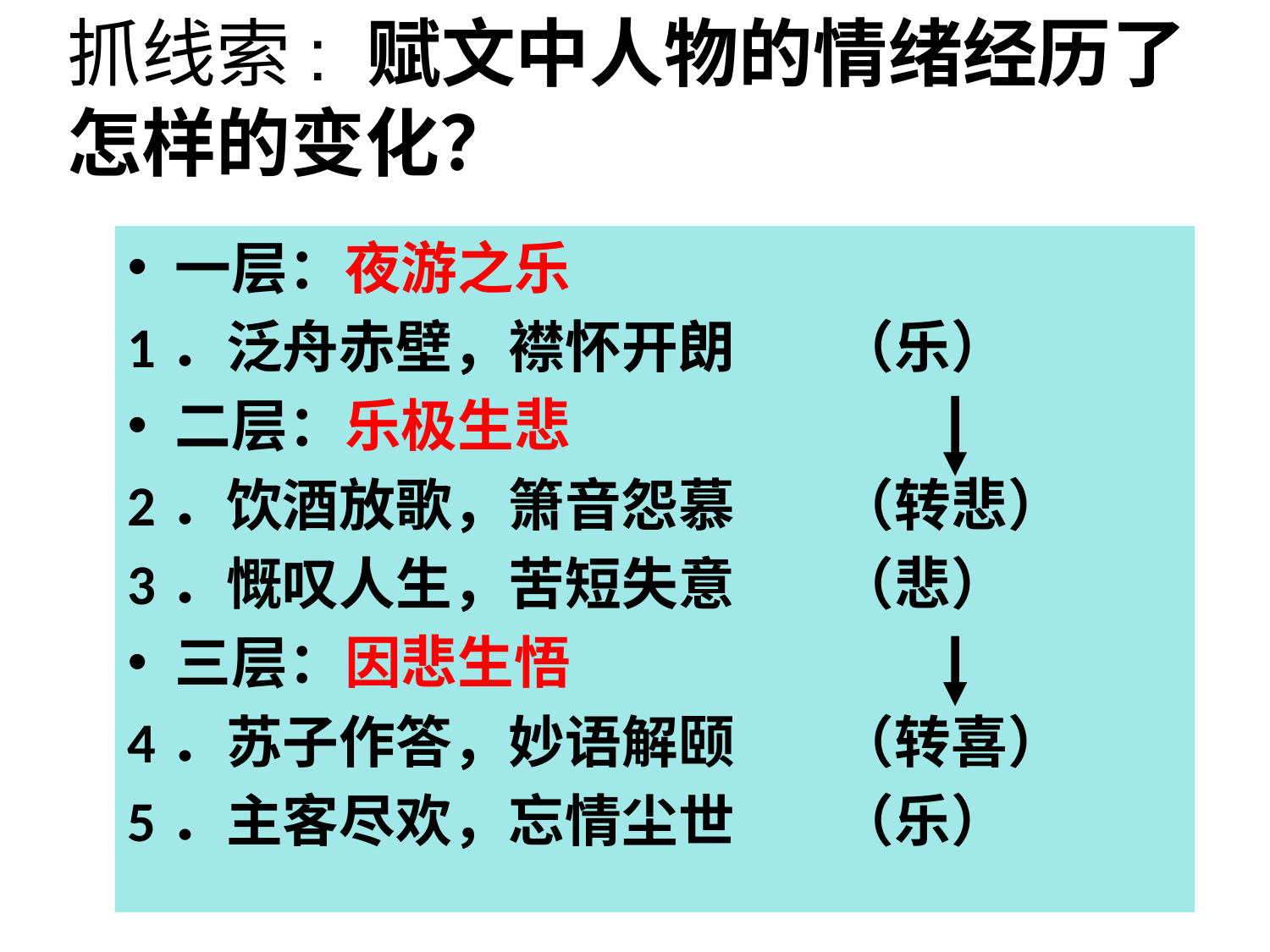

# 抓线索: 赋文中人物的情绪经历了怎样的变化？
一层：夜游之乐
1．泛舟赤壁，襟怀开朗        （乐）
二层：乐极生悲
2．饮酒放歌，箫音怨慕        （转悲）
3．慨叹人生，苦短失意        （悲）
三层：因悲生悟
4．苏子作答，妙语解颐        （转喜）
5．主客尽欢，忘情尘世        （乐）